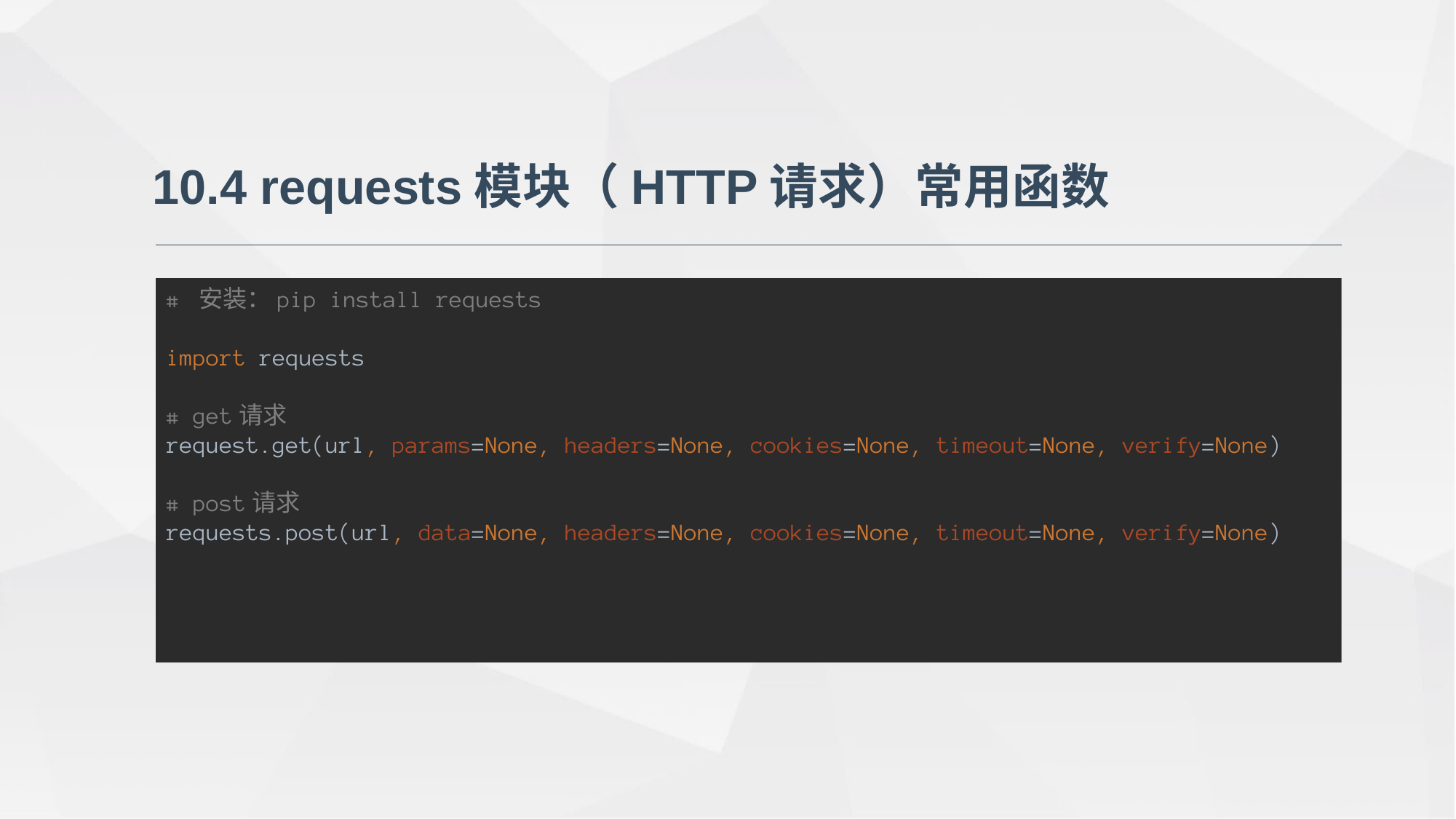

10.4 requests模块（HTTP请求）常用函数
# 安装：pip install requests

import requests
# get请求
request.get(url, params=None, headers=None, cookies=None, timeout=None, verify=None)
# post请求
requests.post(url, data=None, headers=None, cookies=None, timeout=None, verify=None)